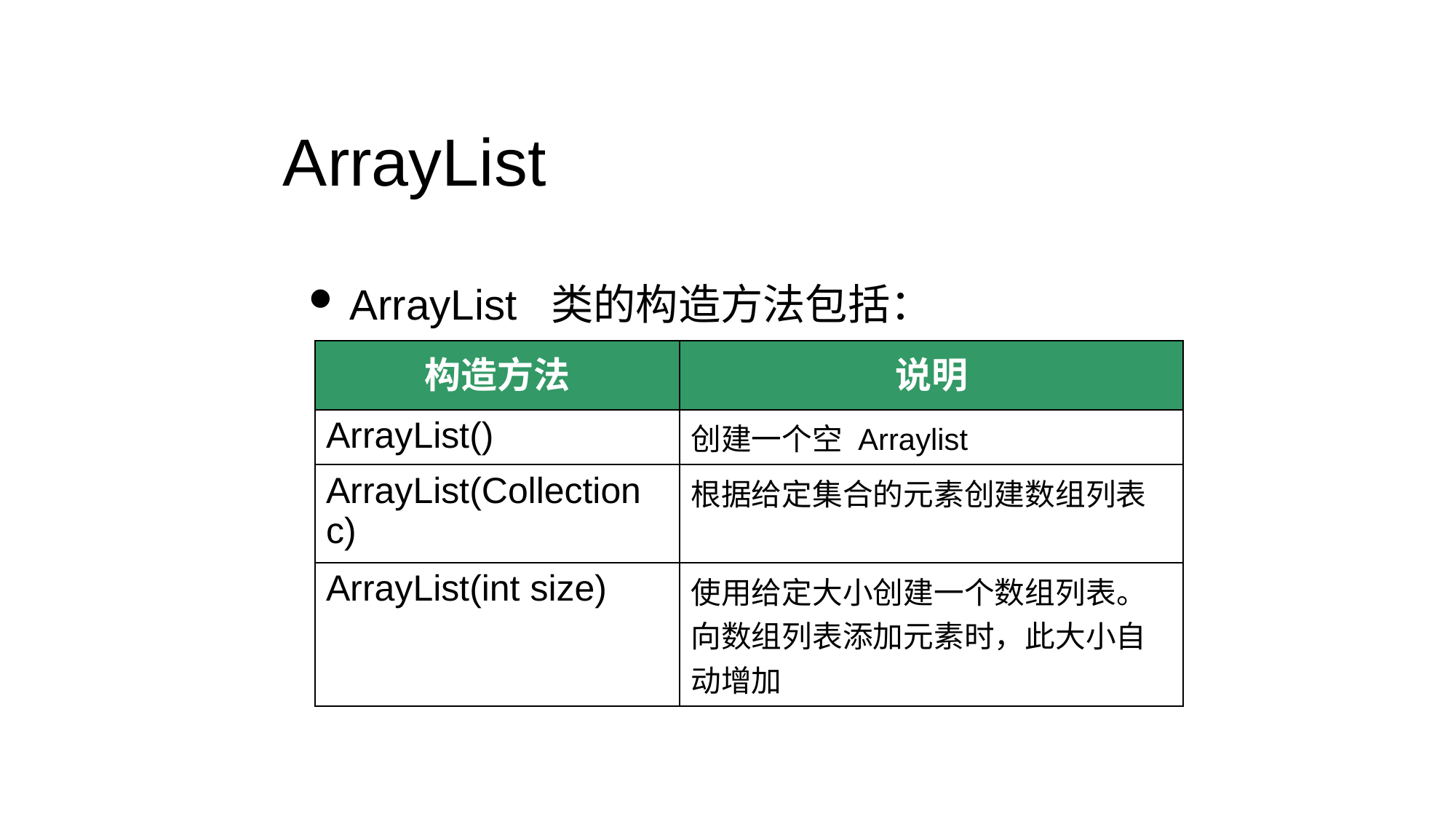

# ArrayList
ArrayList  类的构造方法包括：

| 构造方法 | 说明 |
| --- | --- |
| ArrayList() | 创建一个空 Arraylist |
| ArrayList(Collection c) | 根据给定集合的元素创建数组列表 |
| ArrayList(int size) | 使用给定大小创建一个数组列表。向数组列表添加元素时，此大小自动增加 |
24